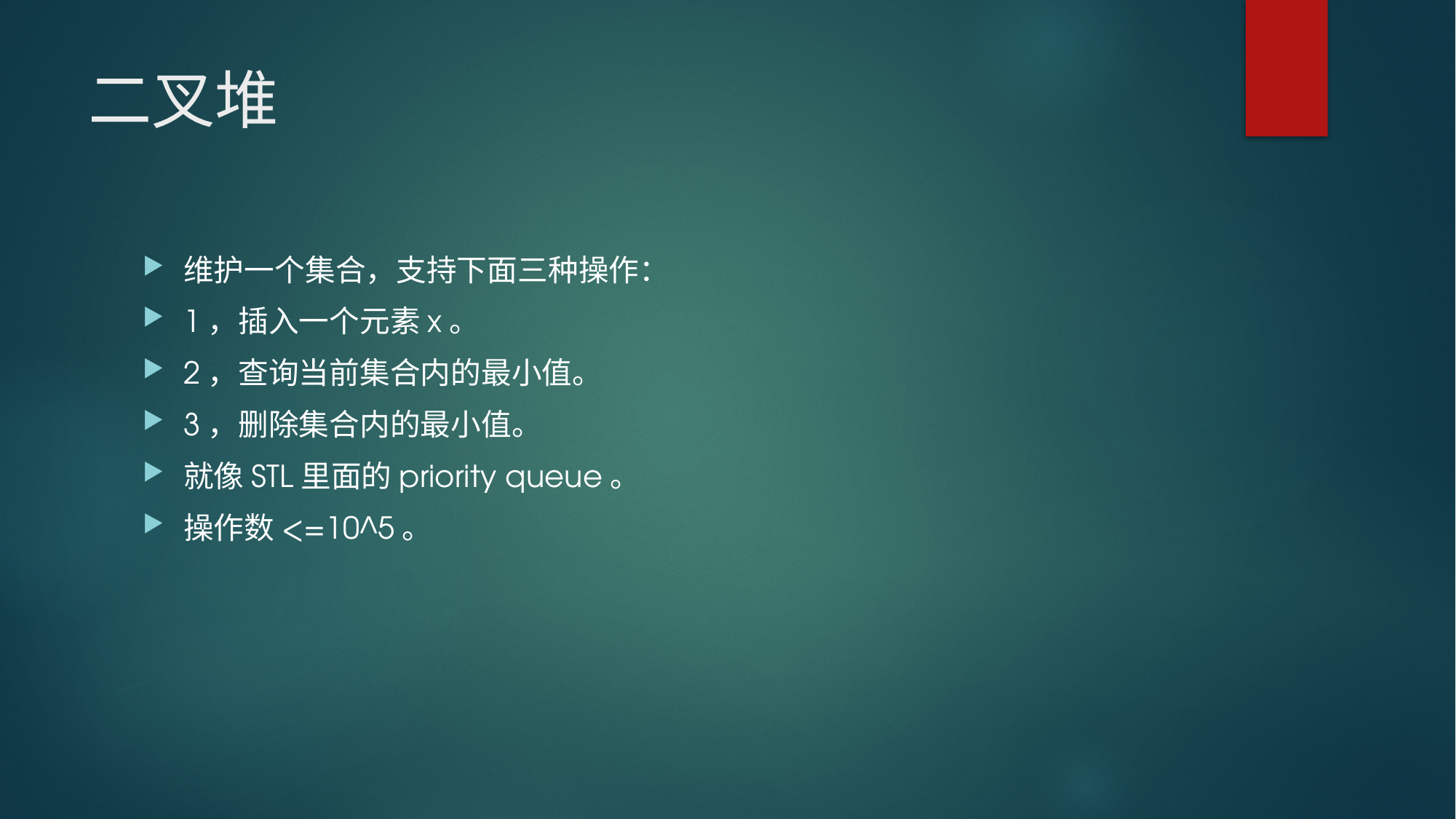

# 二叉堆
维护一个集合，支持下面三种操作：
1，插入一个元素x。
2，查询当前集合内的最小值。
3，删除集合内的最小值。
就像STL里面的priority queue。
操作数<=10^5。